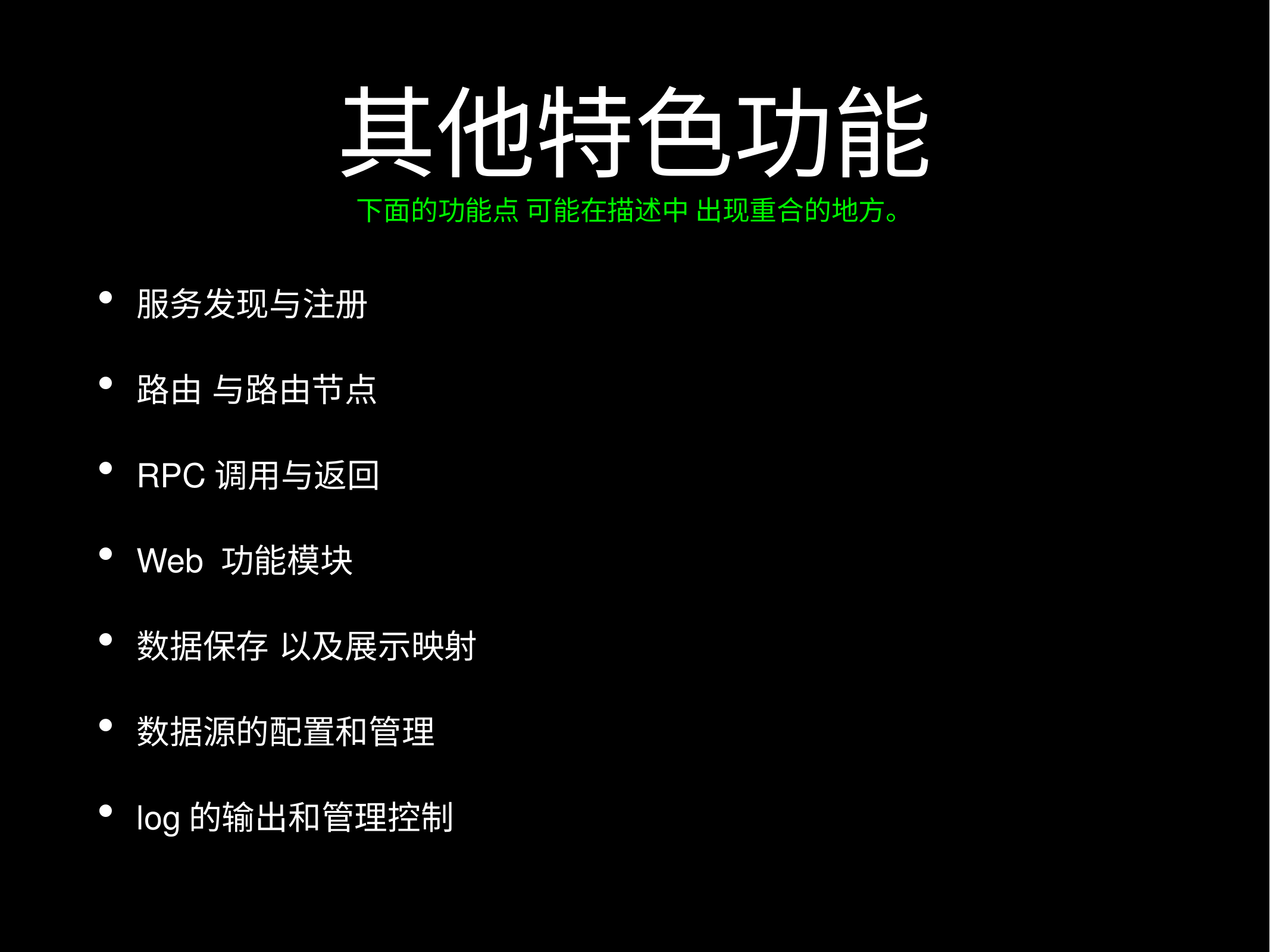

# 其他特色功能
下面的功能点 可能在描述中 出现重合的地方。
服务发现与注册
路由 与路由节点
RPC调用与返回
Web 功能模块
数据保存 以及展示映射
数据源的配置和管理
log的输出和管理控制